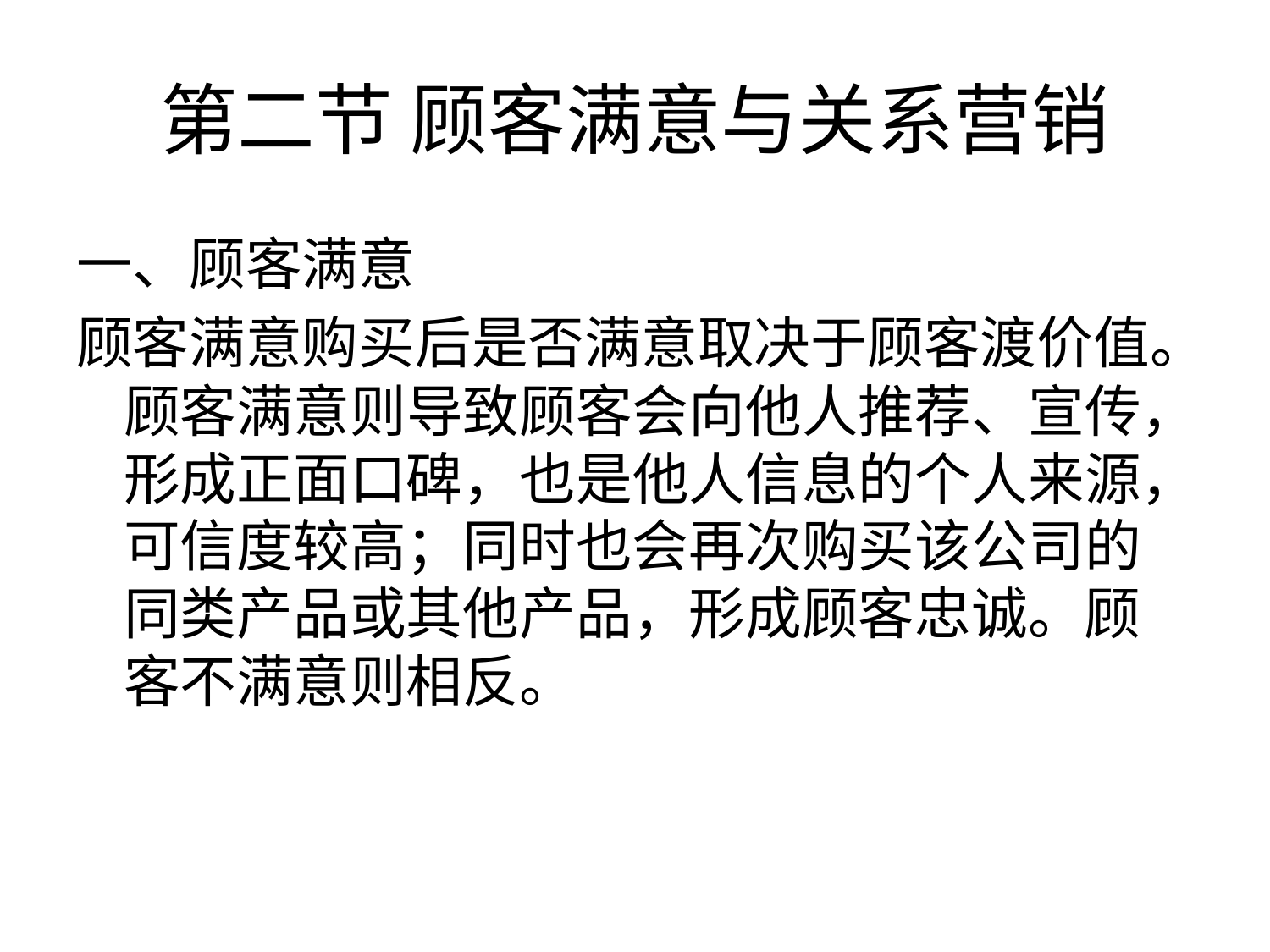

# 第二节 顾客满意与关系营销
一、顾客满意
顾客满意购买后是否满意取决于顾客渡价值。顾客满意则导致顾客会向他人推荐、宣传，形成正面口碑，也是他人信息的个人来源，可信度较高；同时也会再次购买该公司的同类产品或其他产品，形成顾客忠诚。顾客不满意则相反。